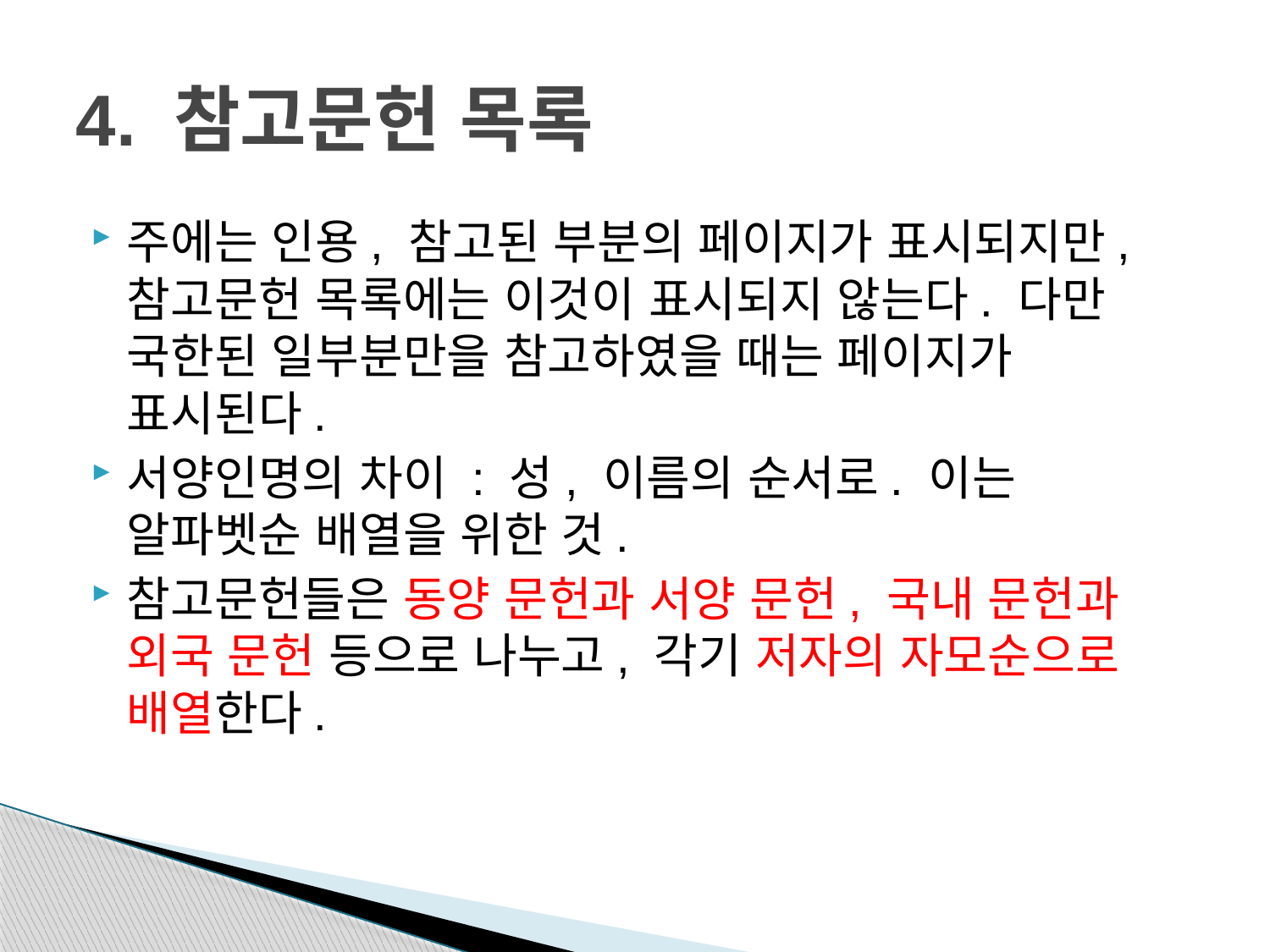

# 4. 참고문헌 목록
주에는 인용, 참고된 부분의 페이지가 표시되지만, 참고문헌 목록에는 이것이 표시되지 않는다. 다만 국한된 일부분만을 참고하였을 때는 페이지가 표시된다.
서양인명의 차이 : 성, 이름의 순서로. 이는 알파벳순 배열을 위한 것.
참고문헌들은 동양 문헌과 서양 문헌, 국내 문헌과 외국 문헌 등으로 나누고, 각기 저자의 자모순으로 배열한다.